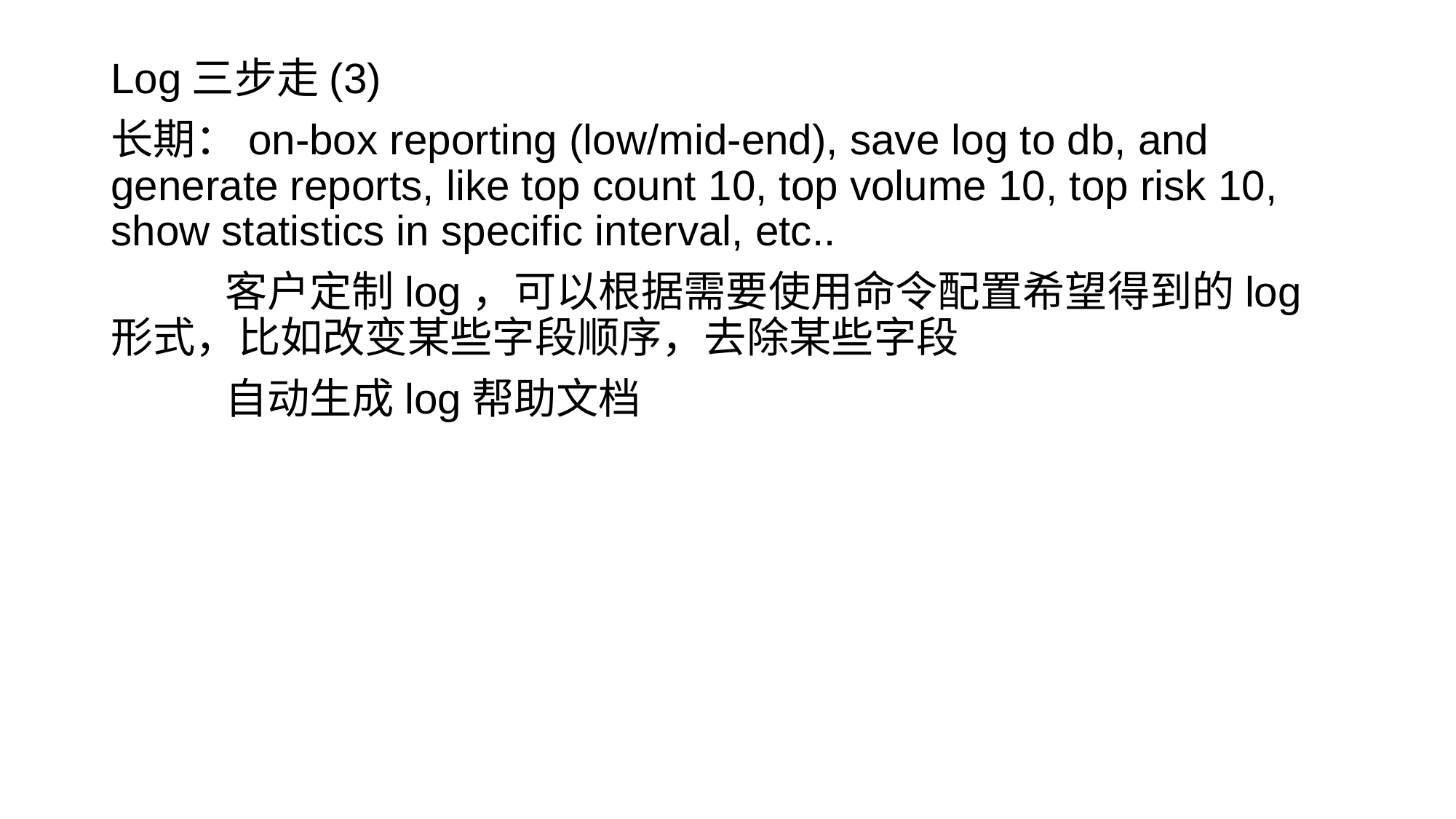

Log三步走(3)
长期：on-box reporting (low/mid-end), save log to db, and generate reports, like top count 10, top volume 10, top risk 10, show statistics in specific interval, etc..
           客户定制log，可以根据需要使用命令配置希望得到的log形式，比如改变某些字段顺序，去除某些字段
           自动生成log帮助文档